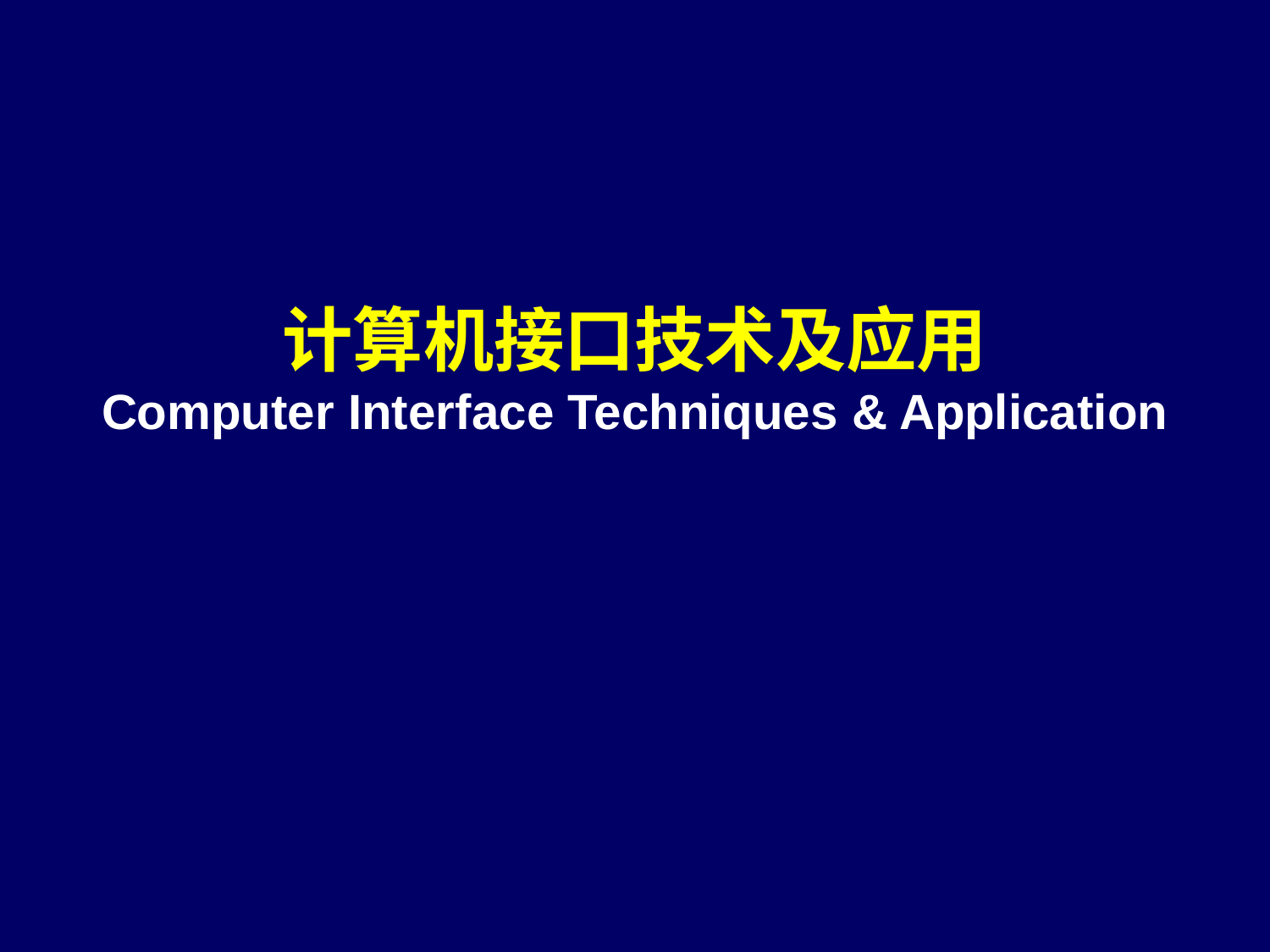

# 计算机接口技术及应用 Computer Interface Techniques & Application